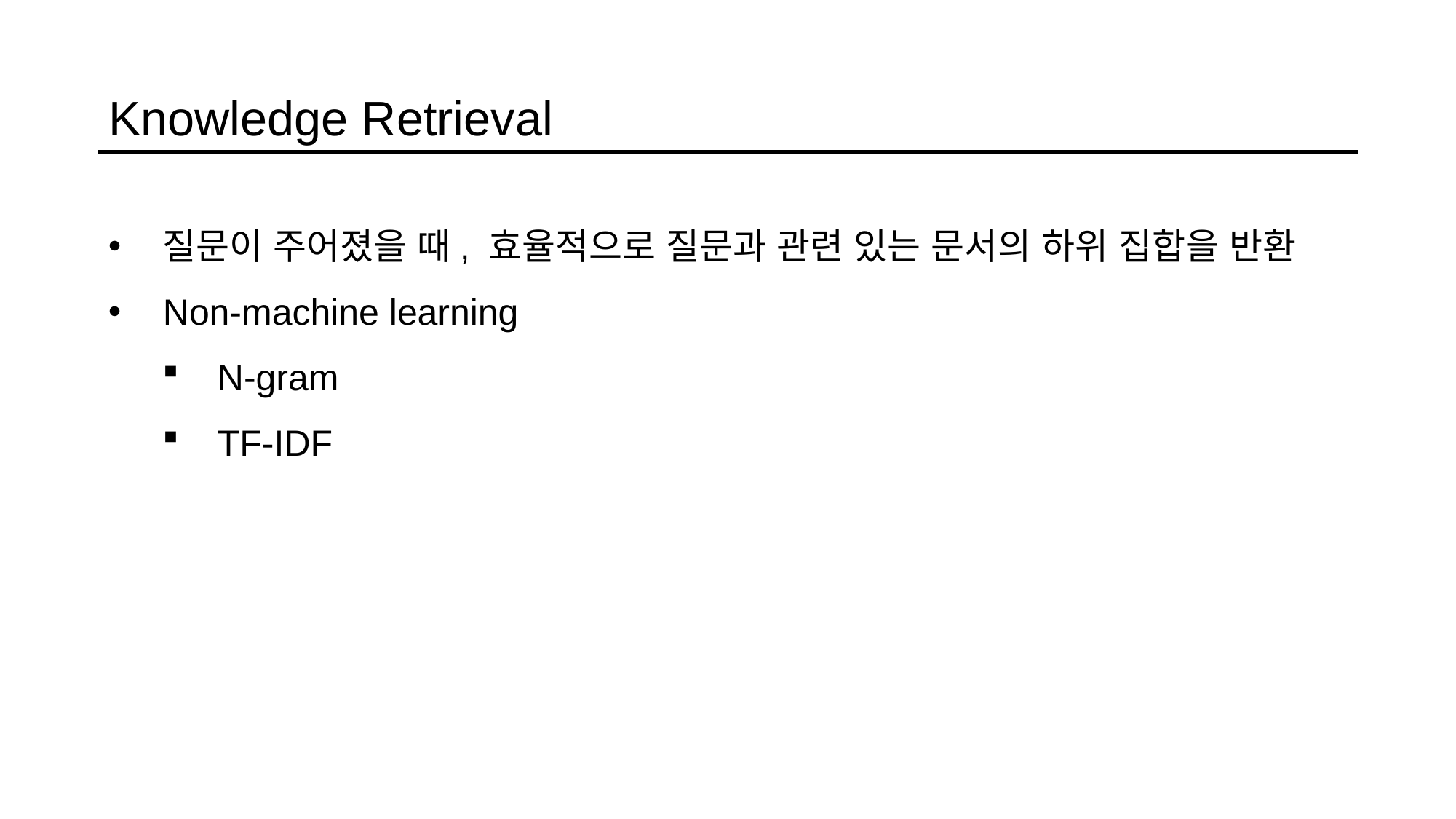

Knowledge Retrieval
질문이 주어졌을 때, 효율적으로 질문과 관련 있는 문서의 하위 집합을 반환
Non-machine learning
N-gram
TF-IDF